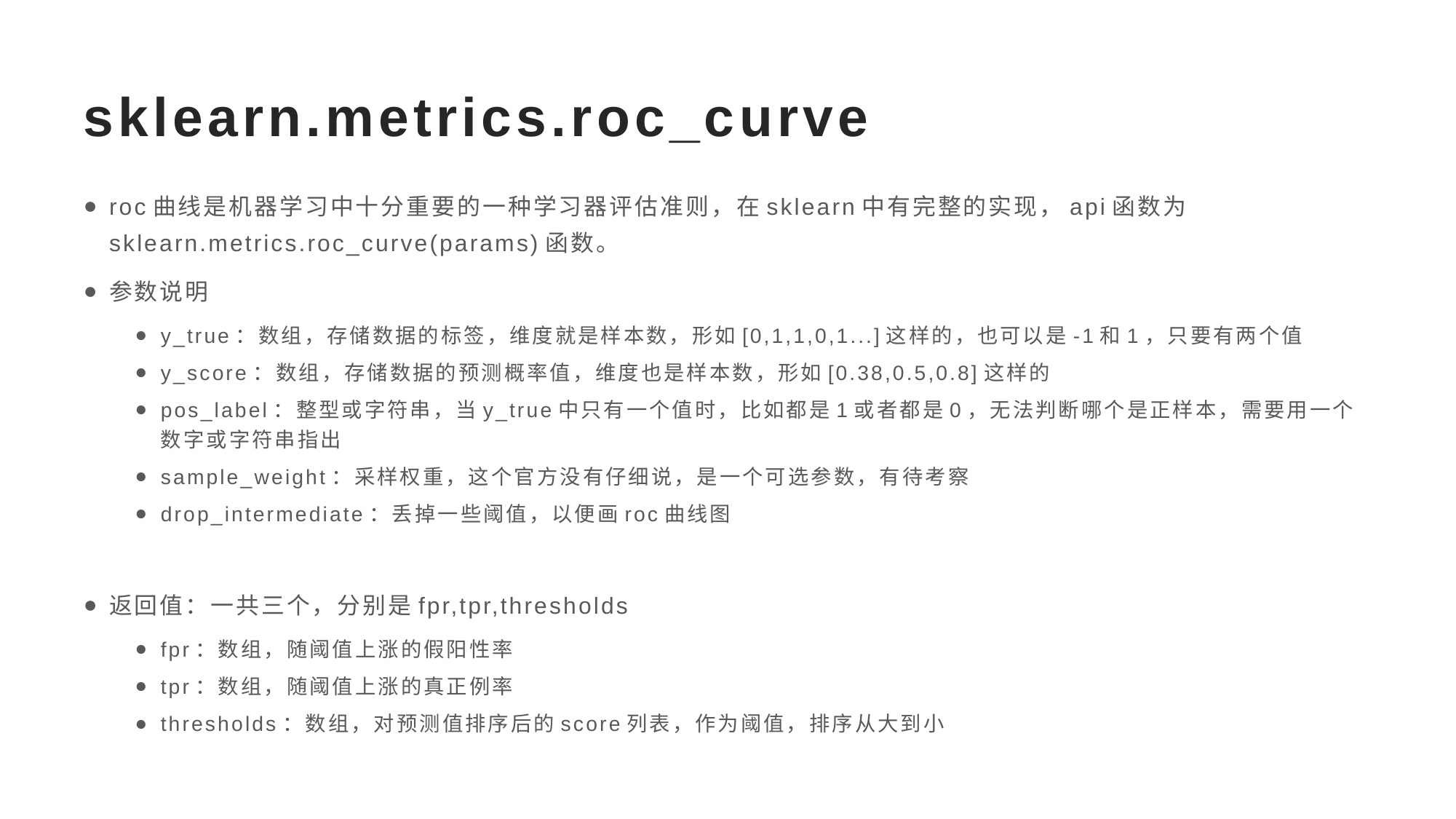

# sklearn.metrics.roc_curve
roc曲线是机器学习中十分重要的一种学习器评估准则，在sklearn中有完整的实现，api函数为sklearn.metrics.roc_curve(params)函数。
参数说明
y_true：数组，存储数据的标签，维度就是样本数，形如[0,1,1,0,1...]这样的，也可以是-1和1，只要有两个值
y_score：数组，存储数据的预测概率值，维度也是样本数，形如[0.38,0.5,0.8]这样的
pos_label：整型或字符串，当y_true中只有一个值时，比如都是1或者都是0，无法判断哪个是正样本，需要用一个数字或字符串指出
sample_weight：采样权重，这个官方没有仔细说，是一个可选参数，有待考察
drop_intermediate：丢掉一些阈值，以便画roc曲线图

返回值：一共三个，分别是fpr,tpr,thresholds
fpr：数组，随阈值上涨的假阳性率
tpr：数组，随阈值上涨的真正例率
thresholds：数组，对预测值排序后的score列表，作为阈值，排序从大到小